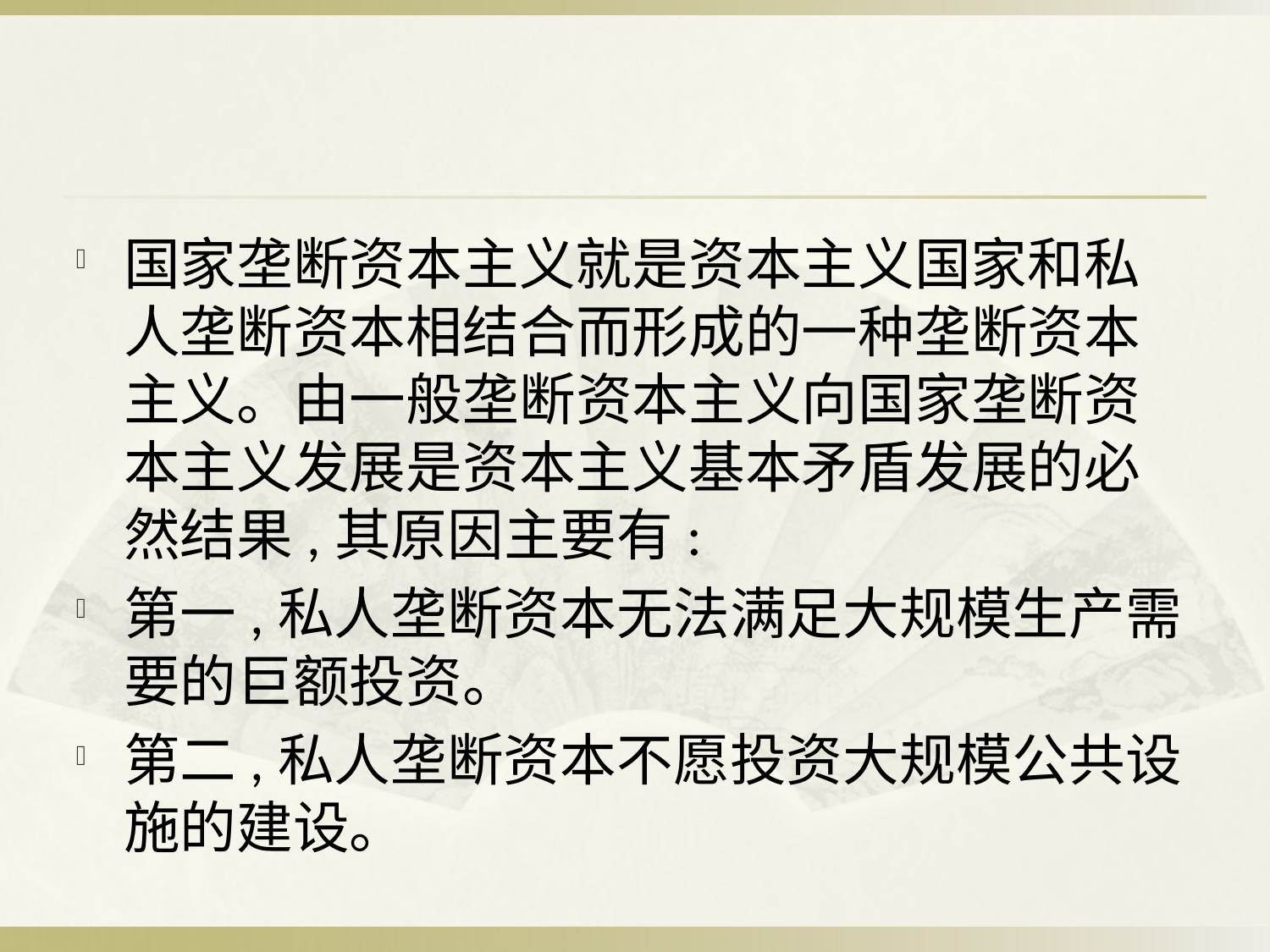

#
国家垄断资本主义就是资本主义国家和私人垄断资本相结合而形成的一种垄断资本主义。由一般垄断资本主义向国家垄断资本主义发展是资本主义基本矛盾发展的必然结果,其原因主要有:
第一,私人垄断资本无法满足大规模生产需要的巨额投资。
第二,私人垄断资本不愿投资大规模公共设施的建设。